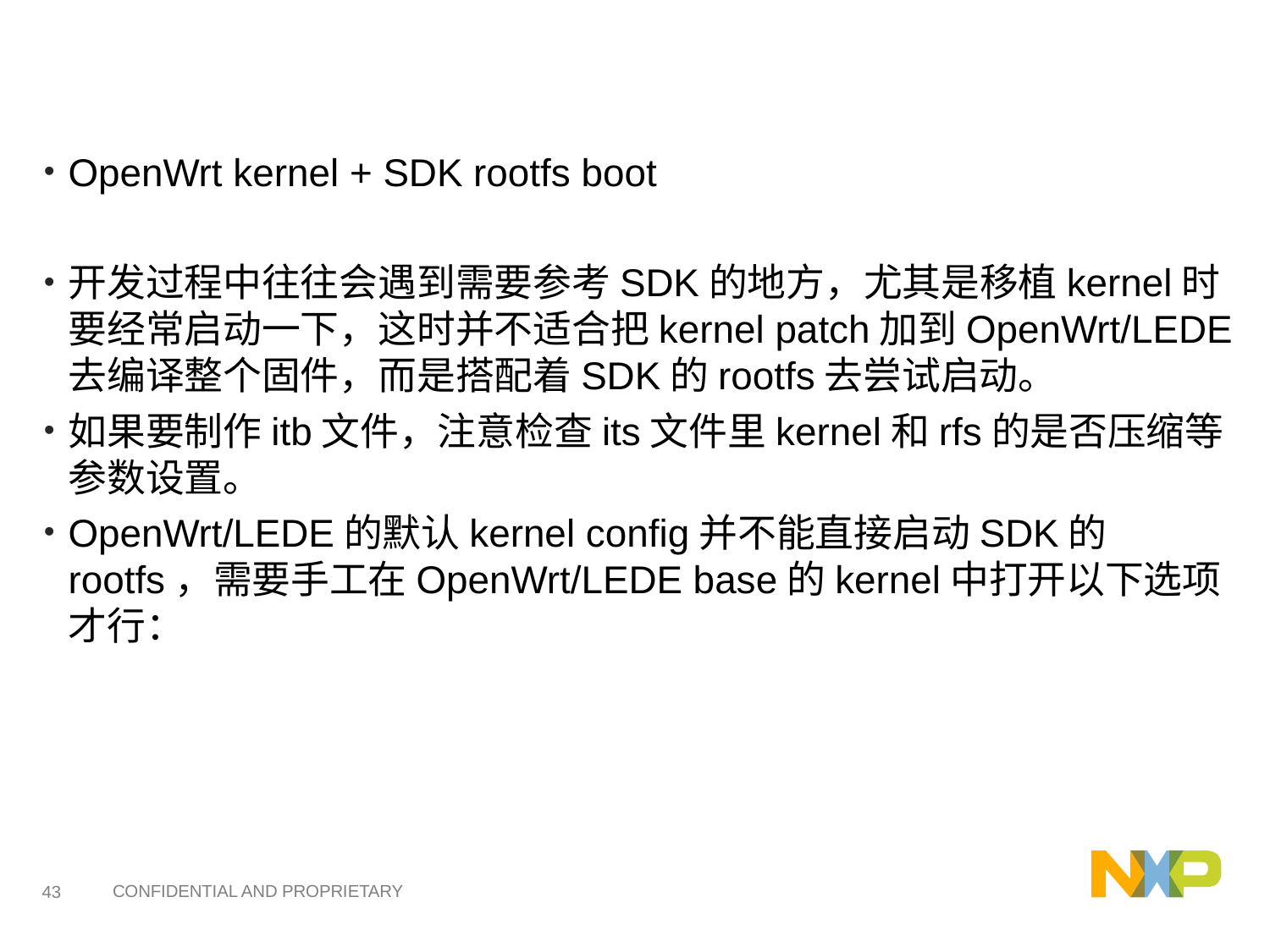

#
OpenWrt kernel + SDK rootfs boot

开发过程中往往会遇到需要参考SDK的地方，尤其是移植kernel时要经常启动一下，这时并不适合把kernel patch加到OpenWrt/LEDE去编译整个固件，而是搭配着SDK的rootfs去尝试启动。
如果要制作itb文件，注意检查its文件里kernel和rfs的是否压缩等参数设置。
OpenWrt/LEDE的默认kernel config并不能直接启动SDK的rootfs，需要手工在OpenWrt/LEDE base的kernel中打开以下选项才行：